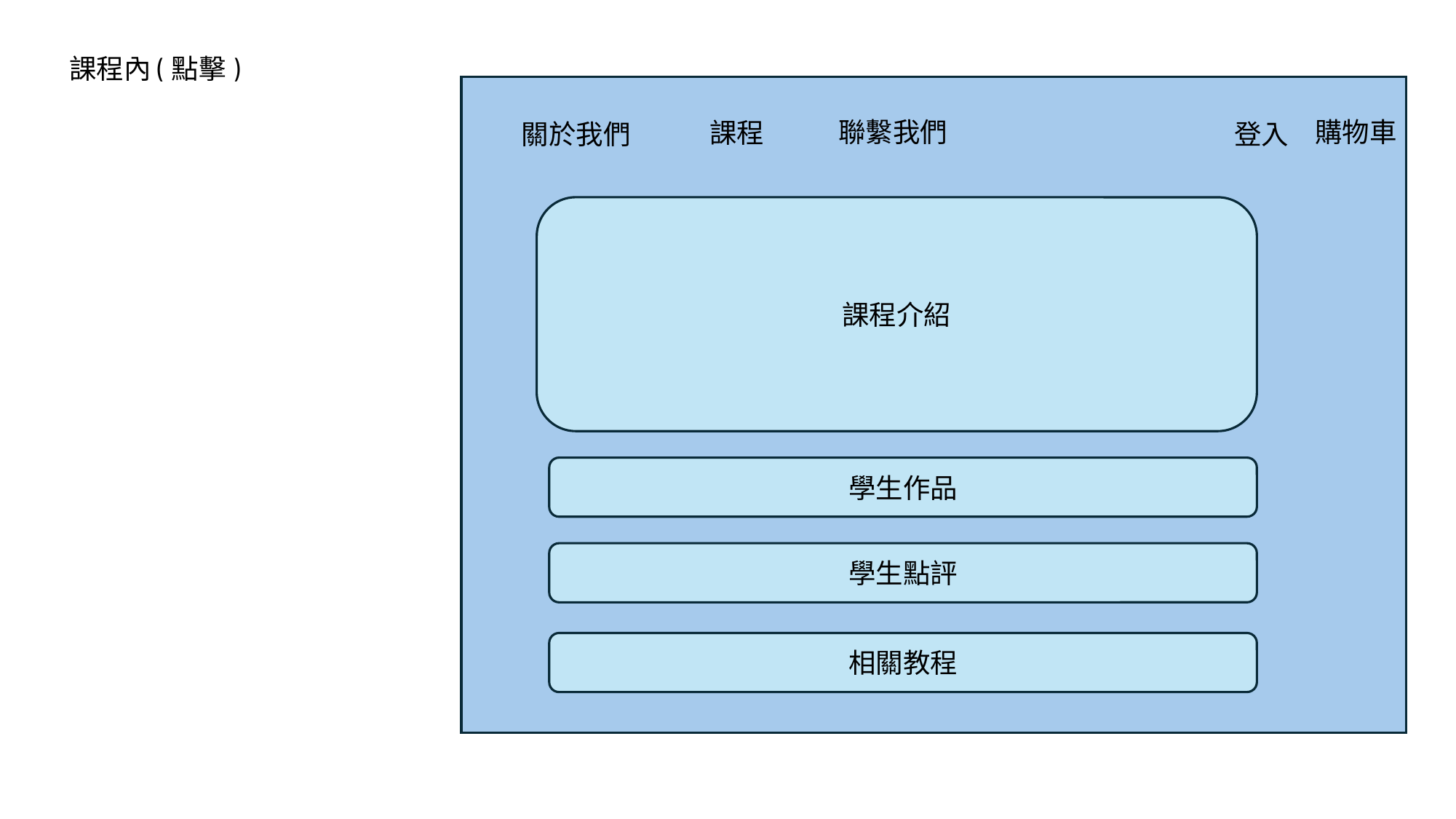

課程內(點擊)

課程
關於我們
課程介紹
聯繫我們
購物車
登入
學生作品
學生點評
相關教程